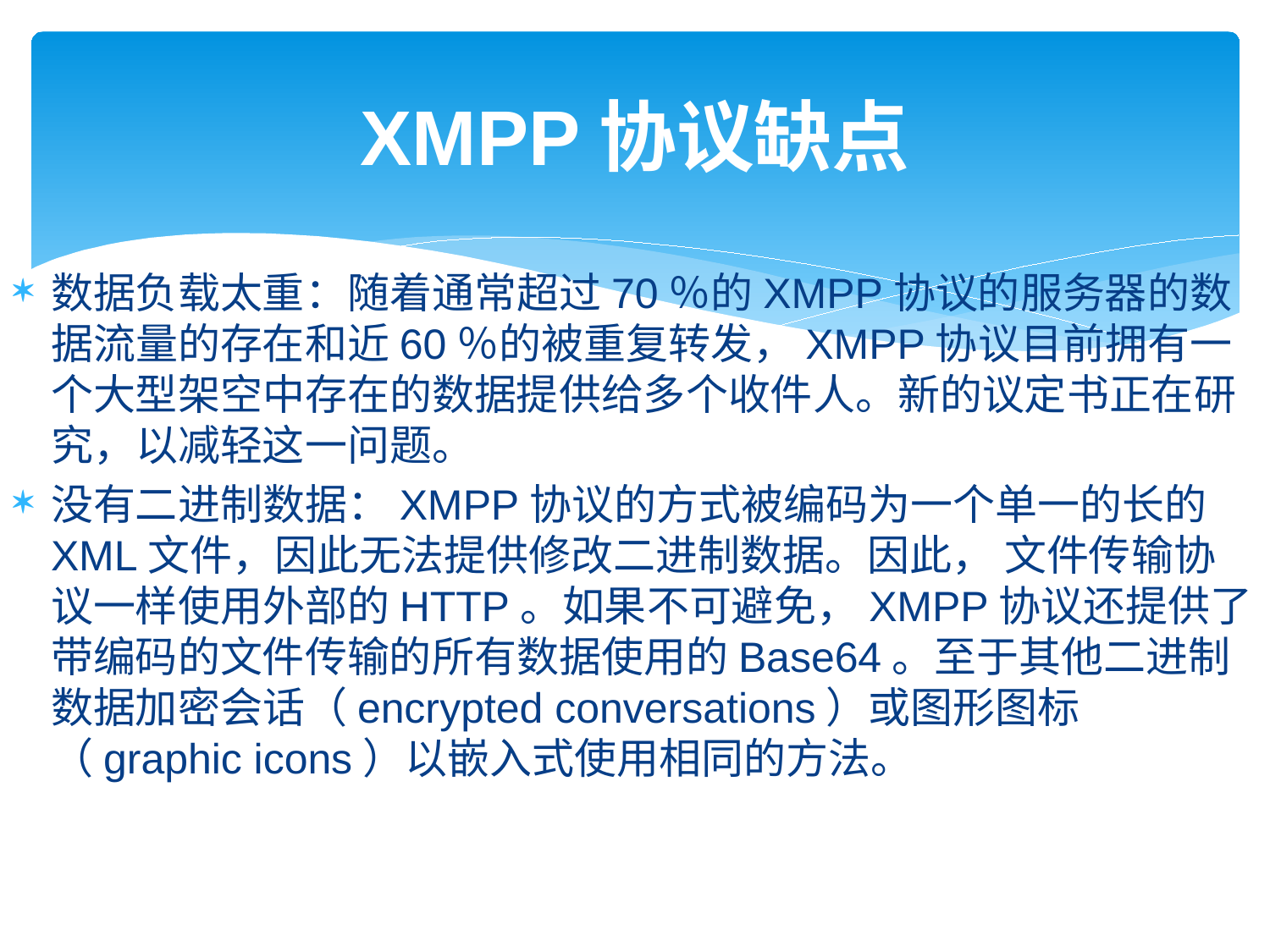

# XMPP协议缺点
数据负载太重：随着通常超过70％的XMPP协议的服务器的数据流量的存在和近60％的被重复转发，XMPP协议目前拥有一个大型架空中存在的数据提供给多个收件人。新的议定书正在研究，以减轻这一问题。
没有二进制数据：XMPP协议的方式被编码为一个单一的长的XML文件，因此无法提供修改二进制数据。因此， 文件传输协议一样使用外部的HTTP。如果不可避免，XMPP协议还提供了带编码的文件传输的所有数据使用的Base64。至于其他二进制数据加密会话（encrypted conversations）或图形图标（graphic icons）以嵌入式使用相同的方法。